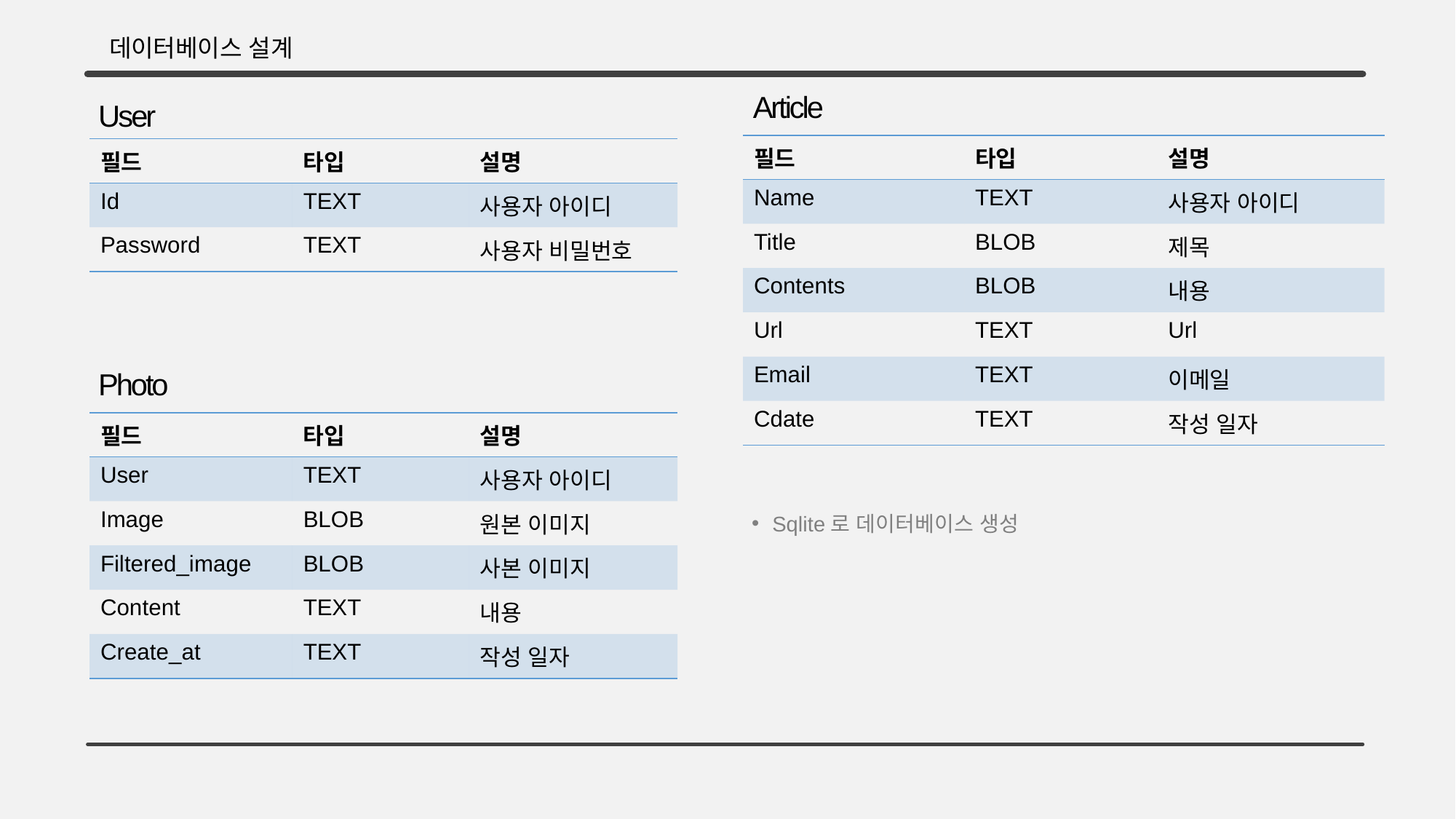

데이터베이스 설계
Article
User
| 필드 | 타입 | 설명 |
| --- | --- | --- |
| Name | TEXT | 사용자 아이디 |
| Title | BLOB | 제목 |
| Contents | BLOB | 내용 |
| Url | TEXT | Url |
| Email | TEXT | 이메일 |
| Cdate | TEXT | 작성 일자 |
| 필드 | 타입 | 설명 |
| --- | --- | --- |
| Id | TEXT | 사용자 아이디 |
| Password | TEXT | 사용자 비밀번호 |
Photo
| 필드 | 타입 | 설명 |
| --- | --- | --- |
| User | TEXT | 사용자 아이디 |
| Image | BLOB | 원본 이미지 |
| Filtered\_image | BLOB | 사본 이미지 |
| Content | TEXT | 내용 |
| Create\_at | TEXT | 작성 일자 |
Sqlite로 데이터베이스 생성